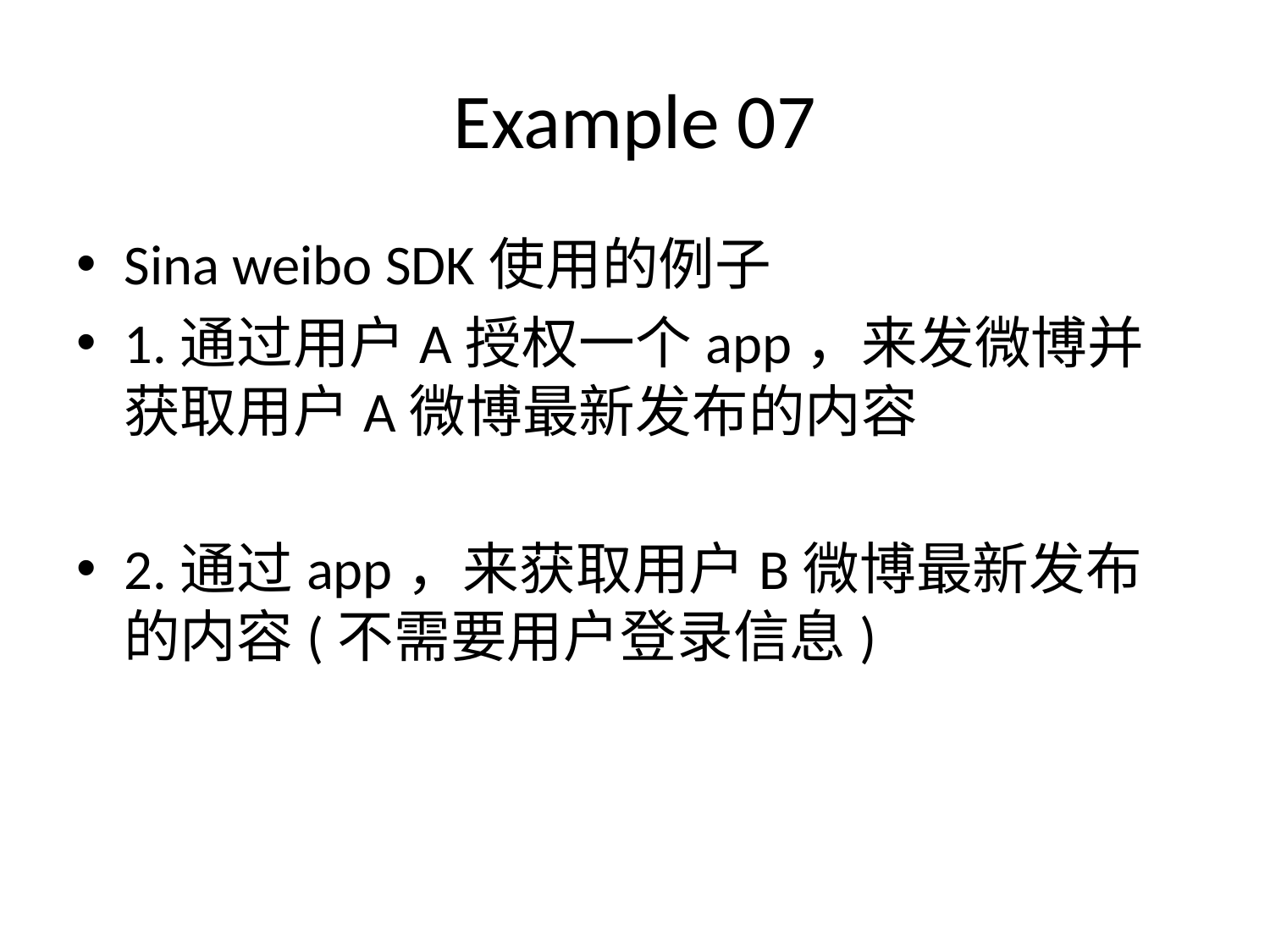

# Example 07
Sina weibo SDK使用的例子
1.通过用户A授权一个app，来发微博并获取用户A微博最新发布的内容

2.通过app，来获取用户B微博最新发布的内容(不需要用户登录信息)